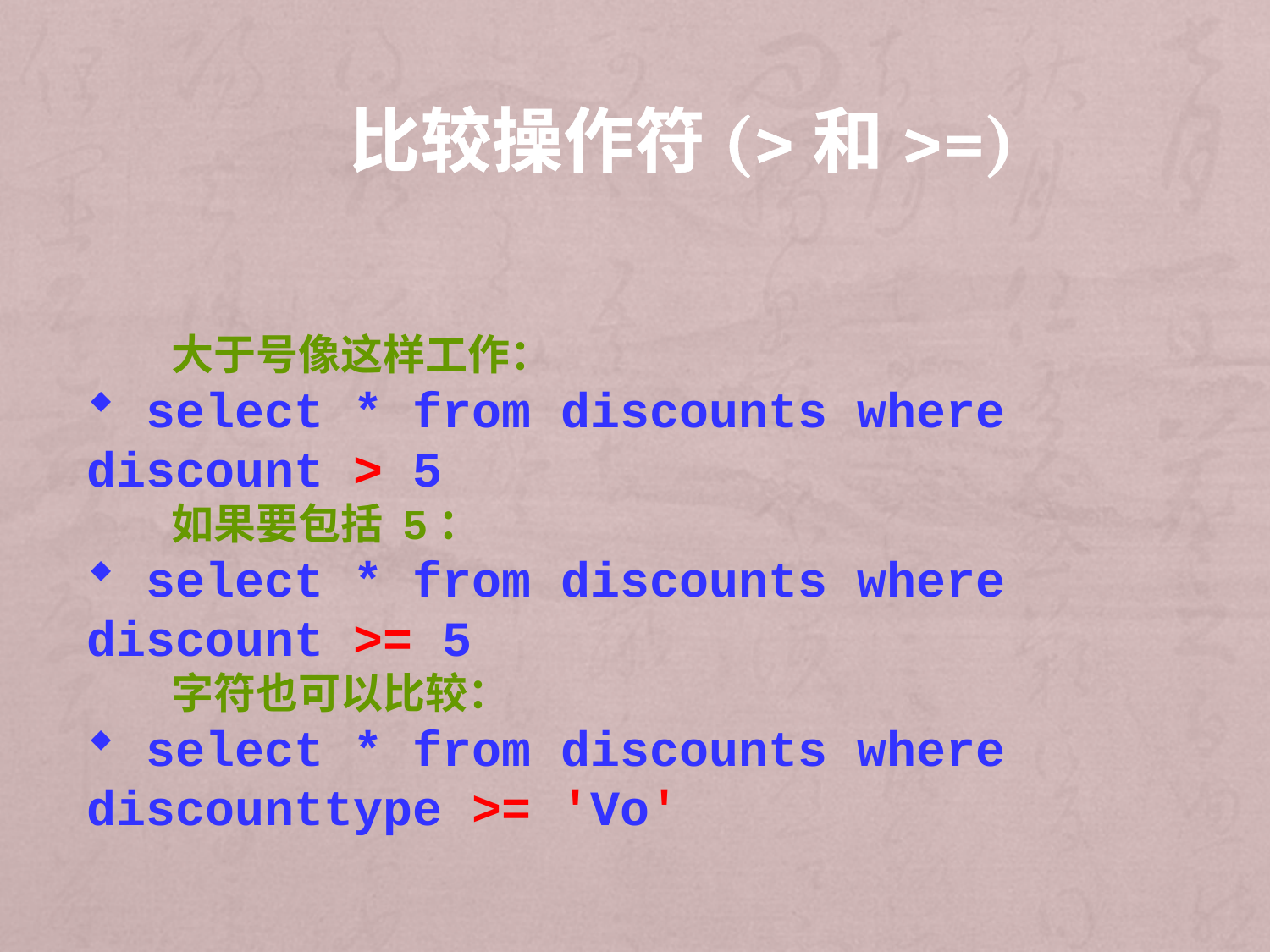

# 比较操作符(>和>=)
　　大于号像这样工作：
 select * from discounts where discount > 5
　　如果要包括 5：
 select * from discounts where discount >= 5
　　字符也可以比较：
 select * from discounts where discounttype >= 'Vo'